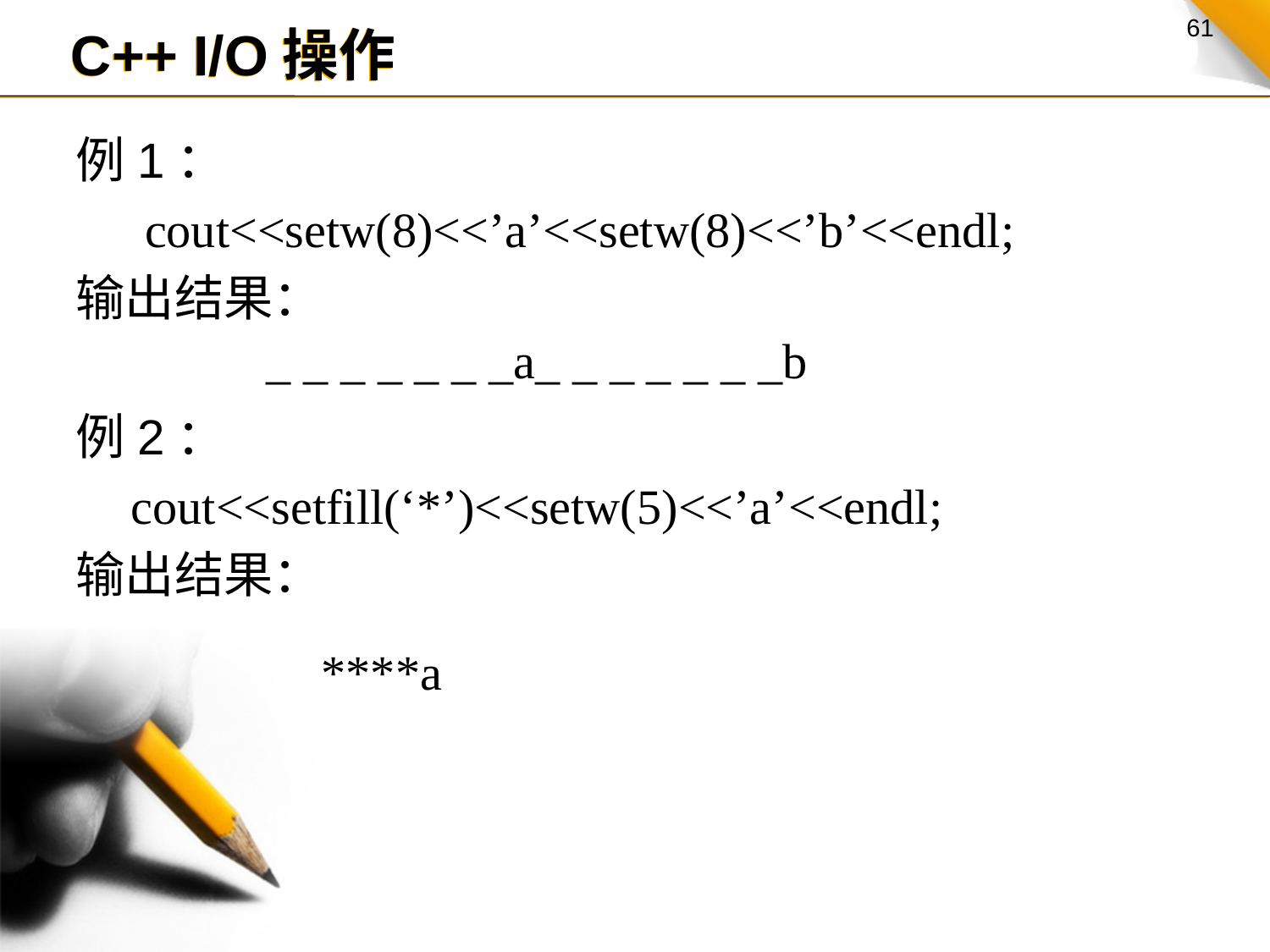

C++ I/O操作
例1：
     cout<<setw(8)<<’a’<<setw(8)<<’b’<<endl;
输出结果：

例2：
    cout<<setfill(‘*’)<<setw(5)<<’a’<<endl;
输出结果：

_ _ _ _ _ _ _a_ _ _ _ _ _ _b
 ****a